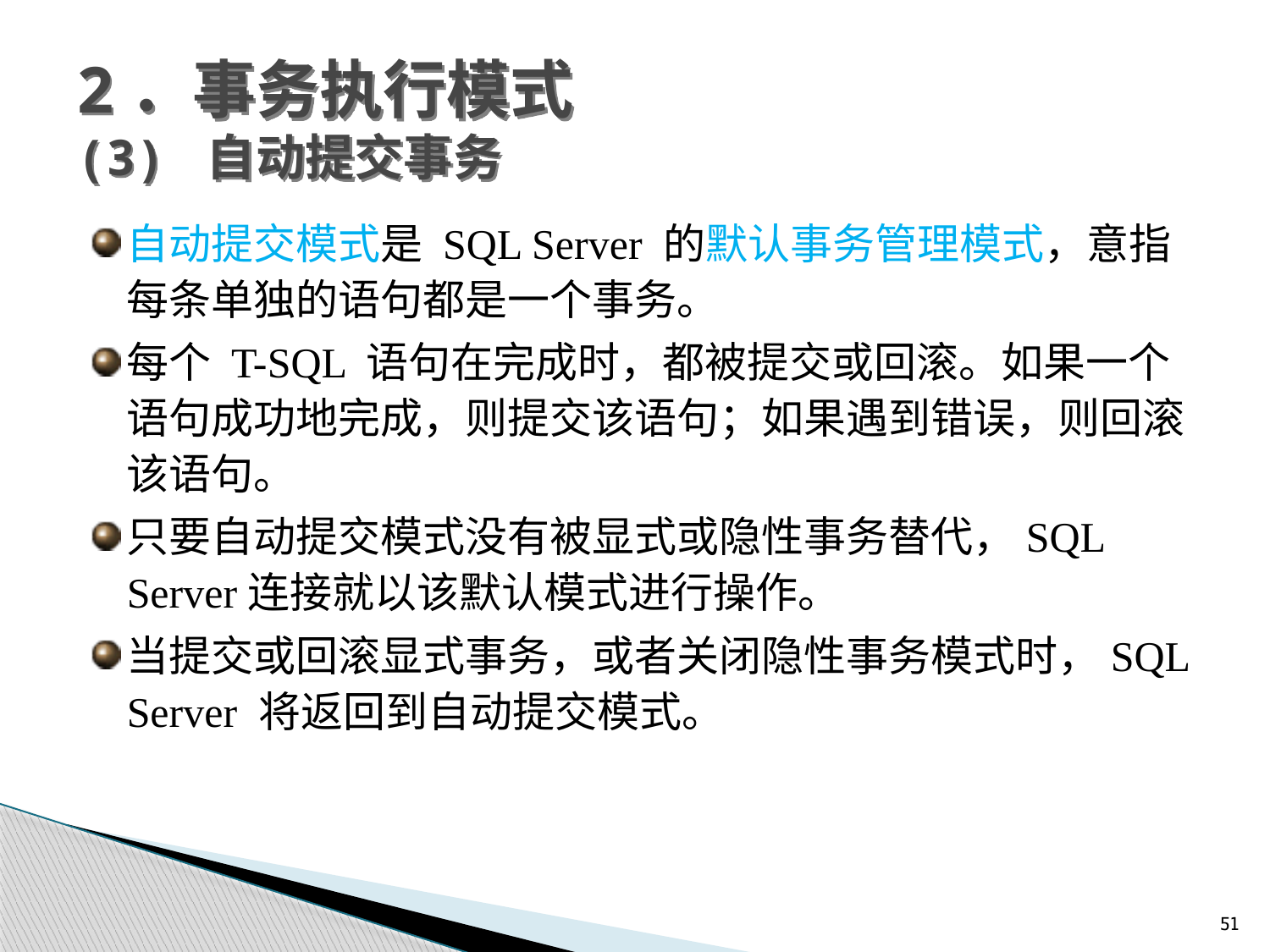

# 2．事务执行模式 (3) 自动提交事务
自动提交模式是 SQL Server 的默认事务管理模式，意指每条单独的语句都是一个事务。
每个 T-SQL 语句在完成时，都被提交或回滚。如果一个语句成功地完成，则提交该语句；如果遇到错误，则回滚该语句。
只要自动提交模式没有被显式或隐性事务替代，SQL Server连接就以该默认模式进行操作。
当提交或回滚显式事务，或者关闭隐性事务模式时，SQL Server 将返回到自动提交模式。
51